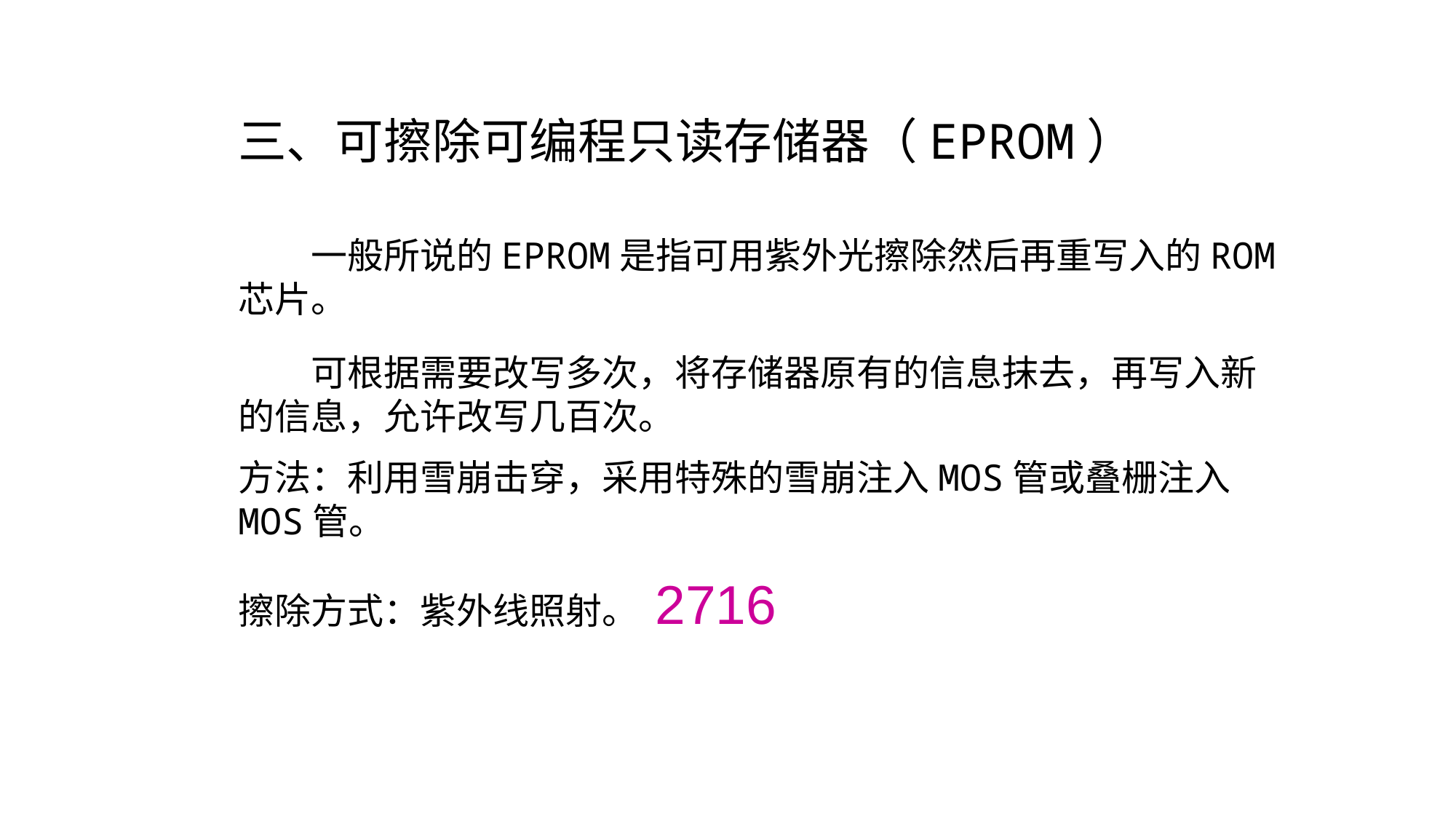

三、可擦除可编程只读存储器（EPROM）
　　一般所说的EPROM是指可用紫外光擦除然后再重写入的ROM芯片。
　　可根据需要改写多次，将存储器原有的信息抹去，再写入新的信息，允许改写几百次。
方法：利用雪崩击穿，采用特殊的雪崩注入MOS管或叠栅注入MOS管。
擦除方式：紫外线照射。 2716